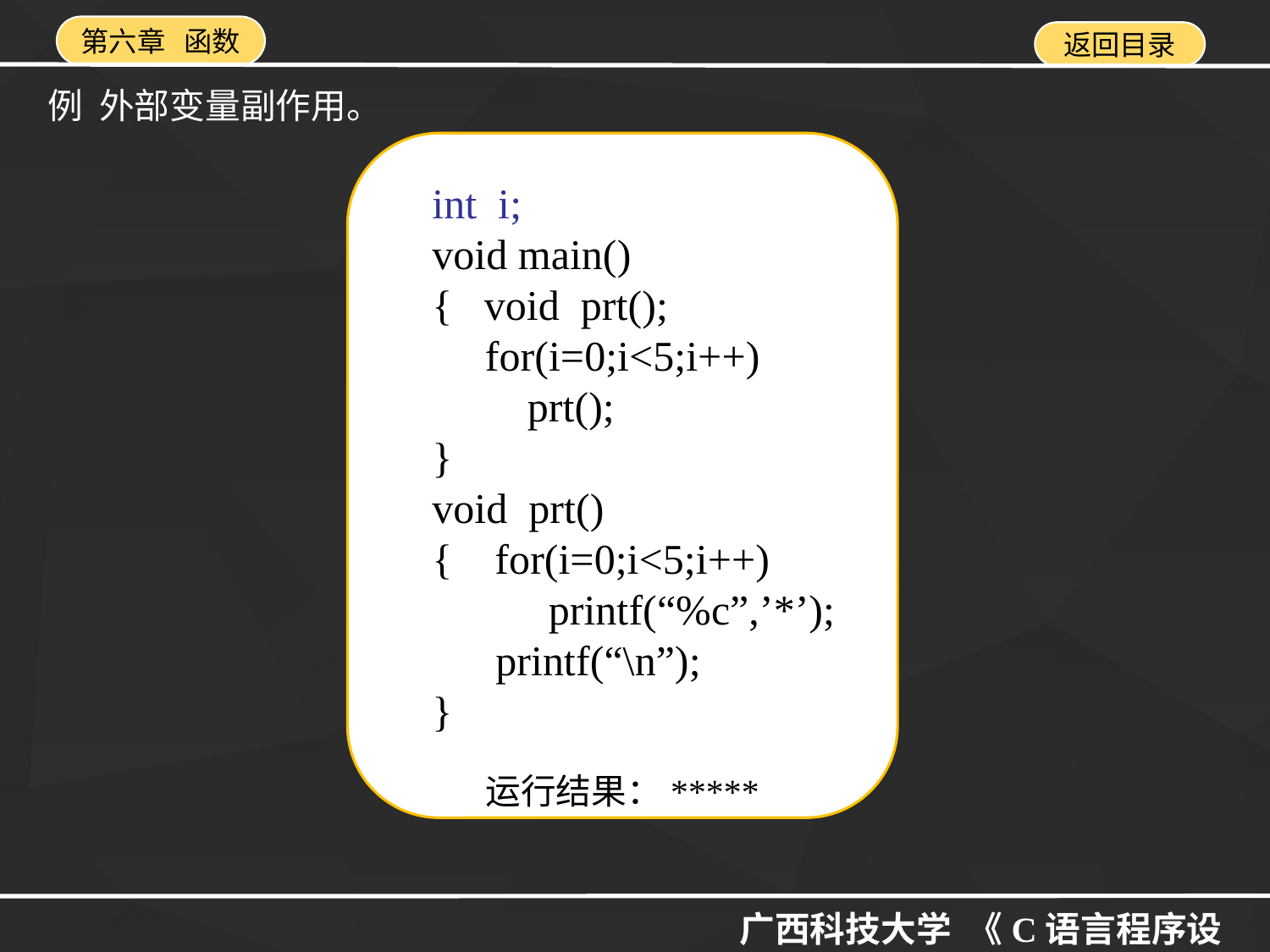

例  外部变量副作用。

int  i;
void main()
{   void  prt();
     for(i=0;i<5;i++)
         prt();
}
void  prt()
{    for(i=0;i<5;i++)
           printf(“%c”,’*’);
      printf(“\n”);
}
运行结果：*****